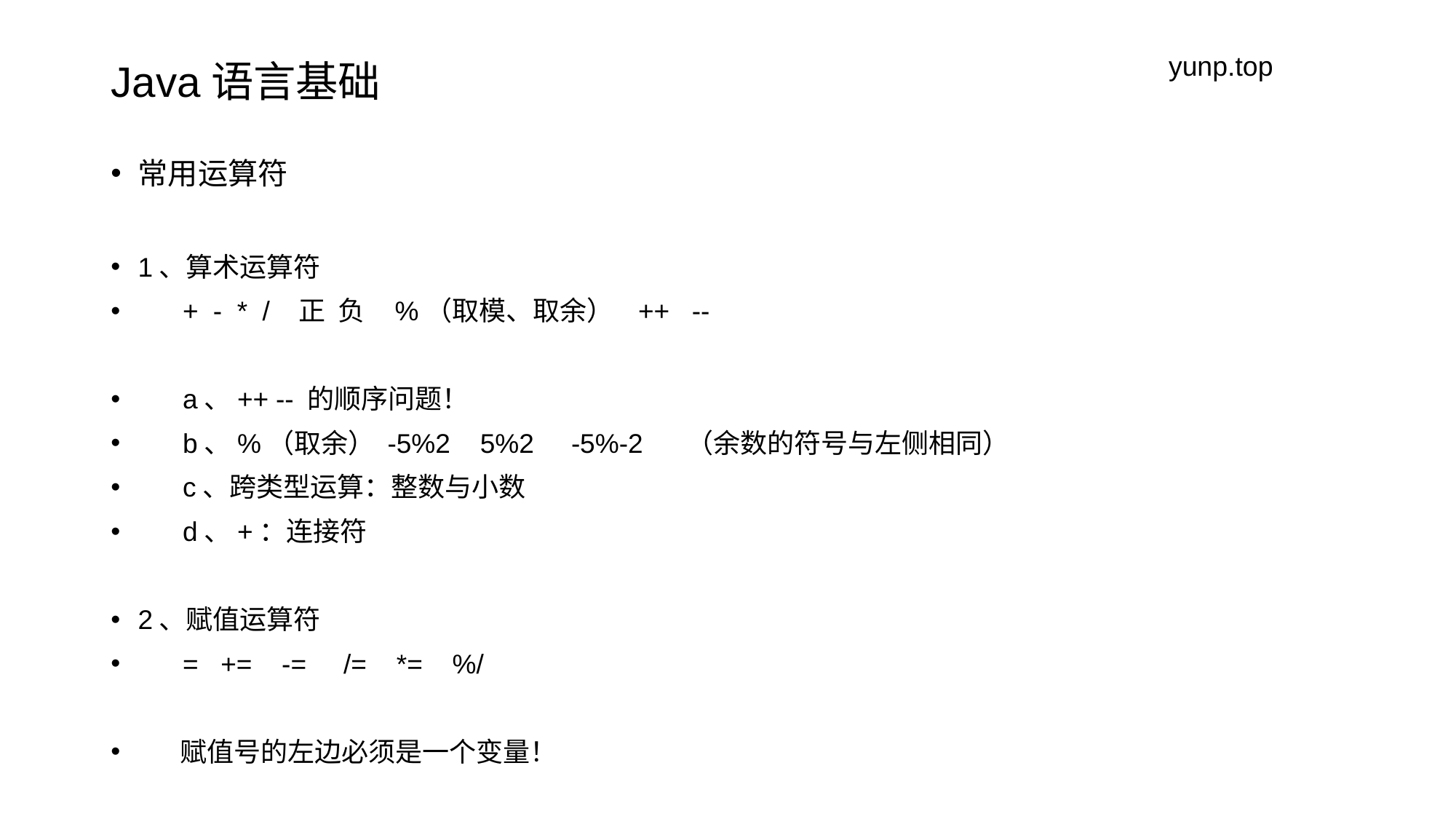

# Java语言基础
yunp.top
常用运算符

1、算术运算符
      +  -  *  /   正  负    %（取模、取余）   ++   --

      a、++ -- 的顺序问题！
      b、%（取余） -5%2    5%2     -5%-2     （余数的符号与左侧相同）
      c、跨类型运算：整数与小数
      d、+：连接符

2、赋值运算符
      =   +=    -=     /=    *=    %/

      赋值号的左边必须是一个变量！